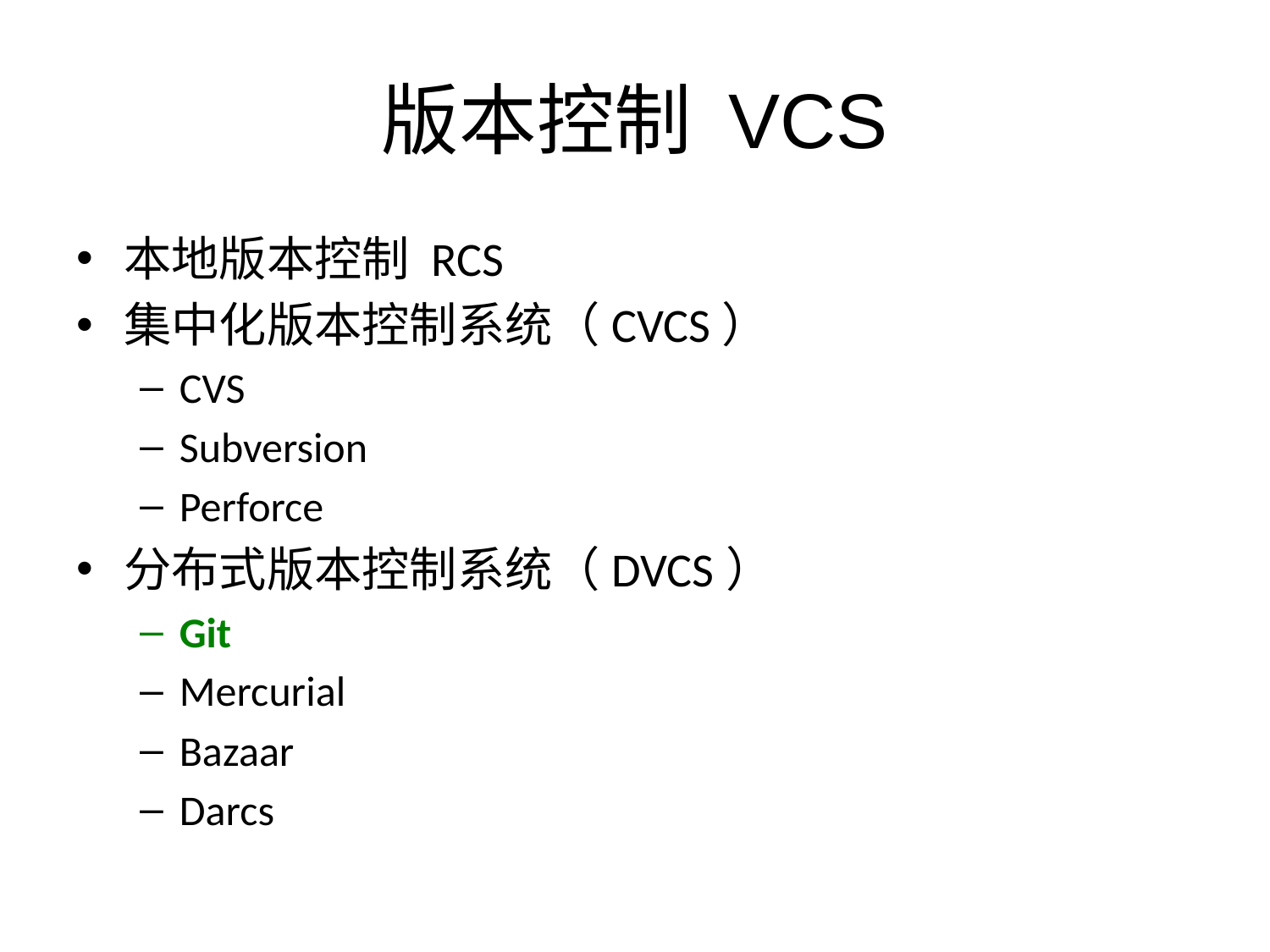

# 版本控制 VCS
本地版本控制 RCS
集中化版本控制系统（CVCS）
CVS
Subversion
Perforce
分布式版本控制系统（DVCS）
Git
Mercurial
Bazaar
Darcs